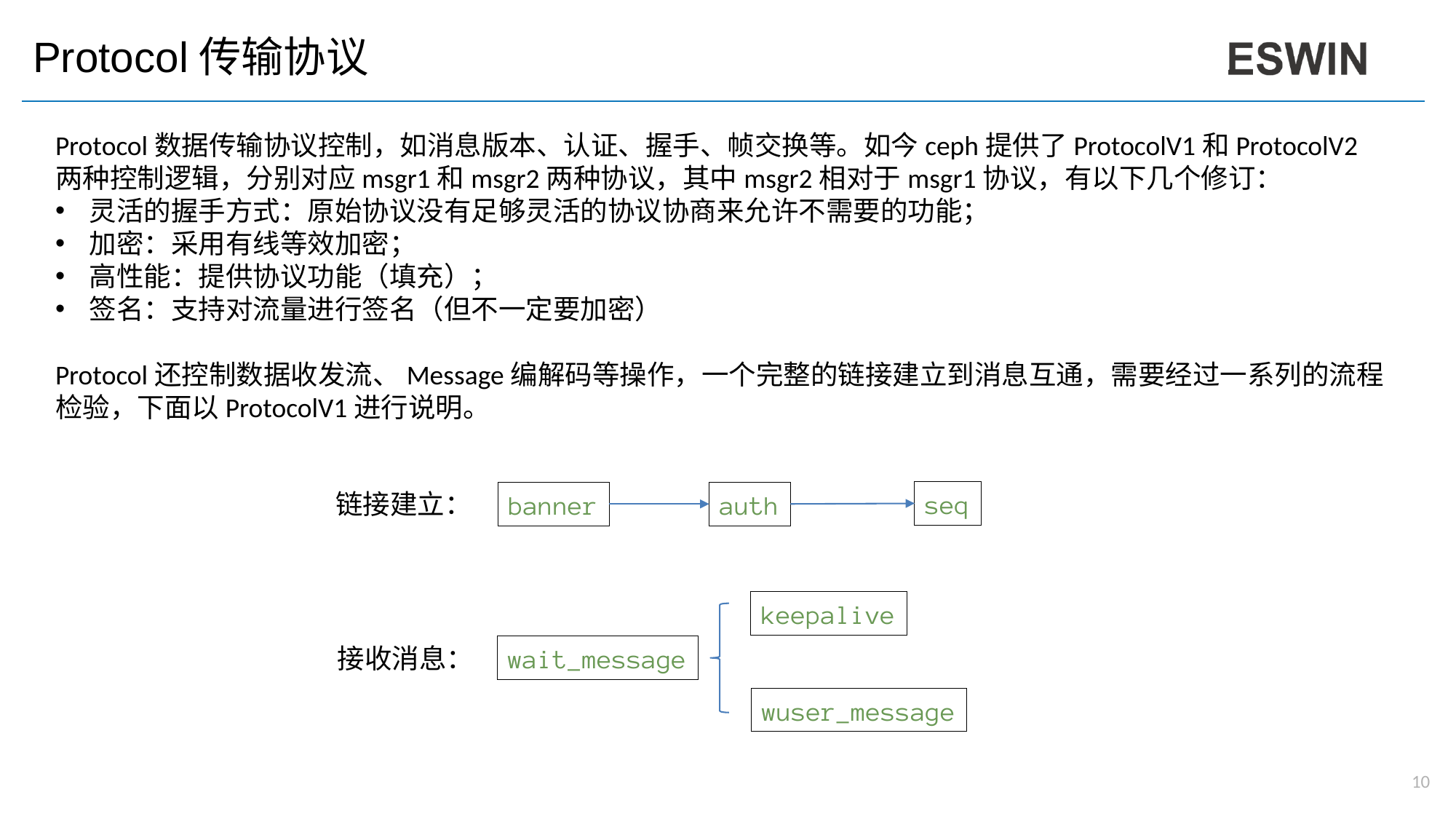

# Protocol传输协议
Protocol数据传输协议控制，如消息版本、认证、握手、帧交换等。如今ceph提供了ProtocolV1和ProtocolV2两种控制逻辑，分别对应msgr1和msgr2两种协议，其中msgr2相对于msgr1协议，有以下几个修订：
灵活的握手方式：原始协议没有足够灵活的协议协商来允许不需要的功能；
加密：采用有线等效加密；
高性能：提供协议功能（填充）；
签名：支持对流量进行签名（但不一定要加密）

Protocol还控制数据收发流、Message编解码等操作，一个完整的链接建立到消息互通，需要经过一系列的流程检验，下面以ProtocolV1进行说明。
链接建立：
seq
banner
auth
keepalive

接收消息：
wait_message
wuser_message
10